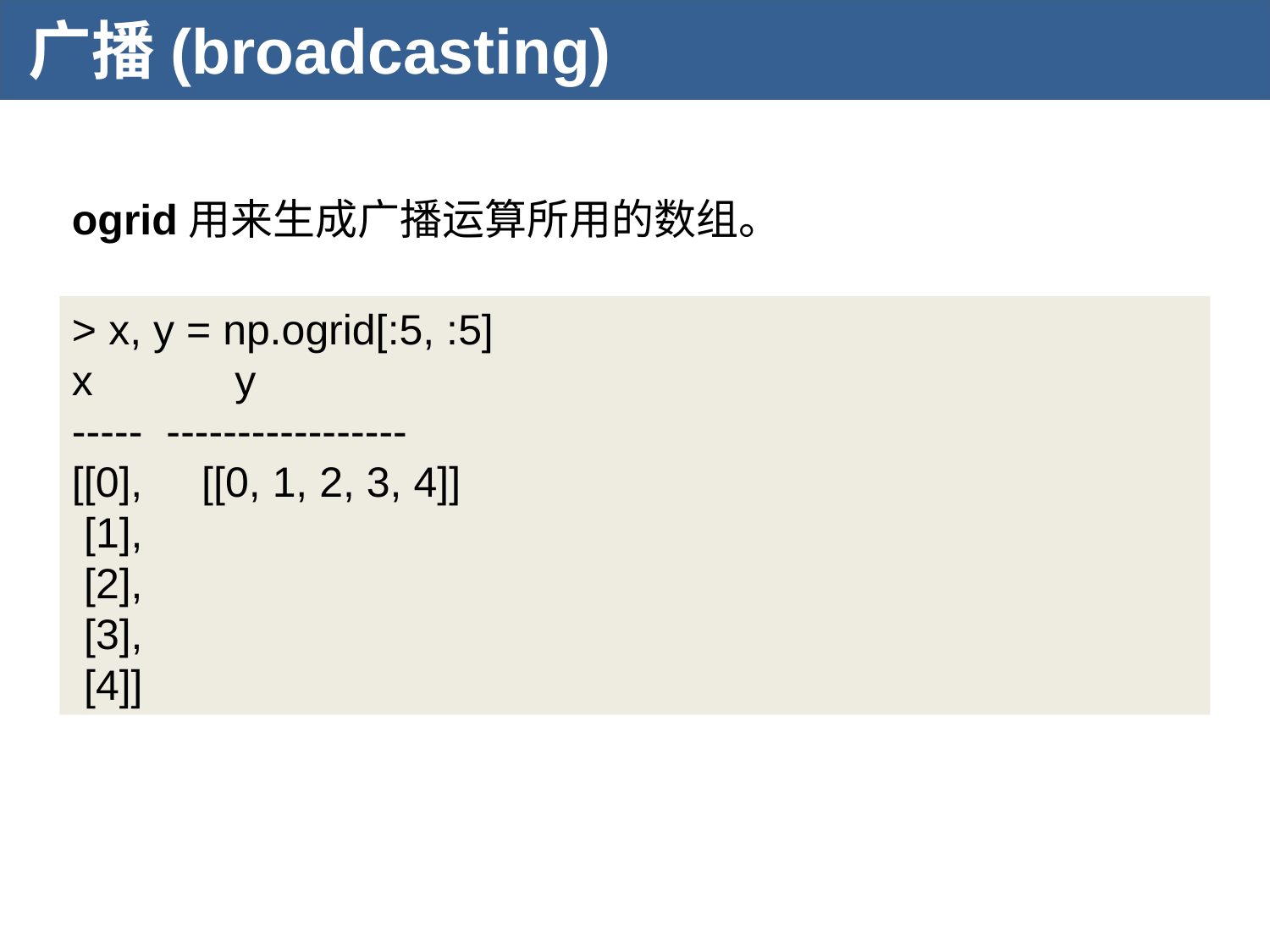

广播(broadcasting)
ogrid用来生成广播运算所用的数组。
> x, y = np.ogrid[:5, :5]
x            y
-----  -----------------
[[0],     [[0, 1, 2, 3, 4]]
 [1],
 [2],
 [3],
 [4]]